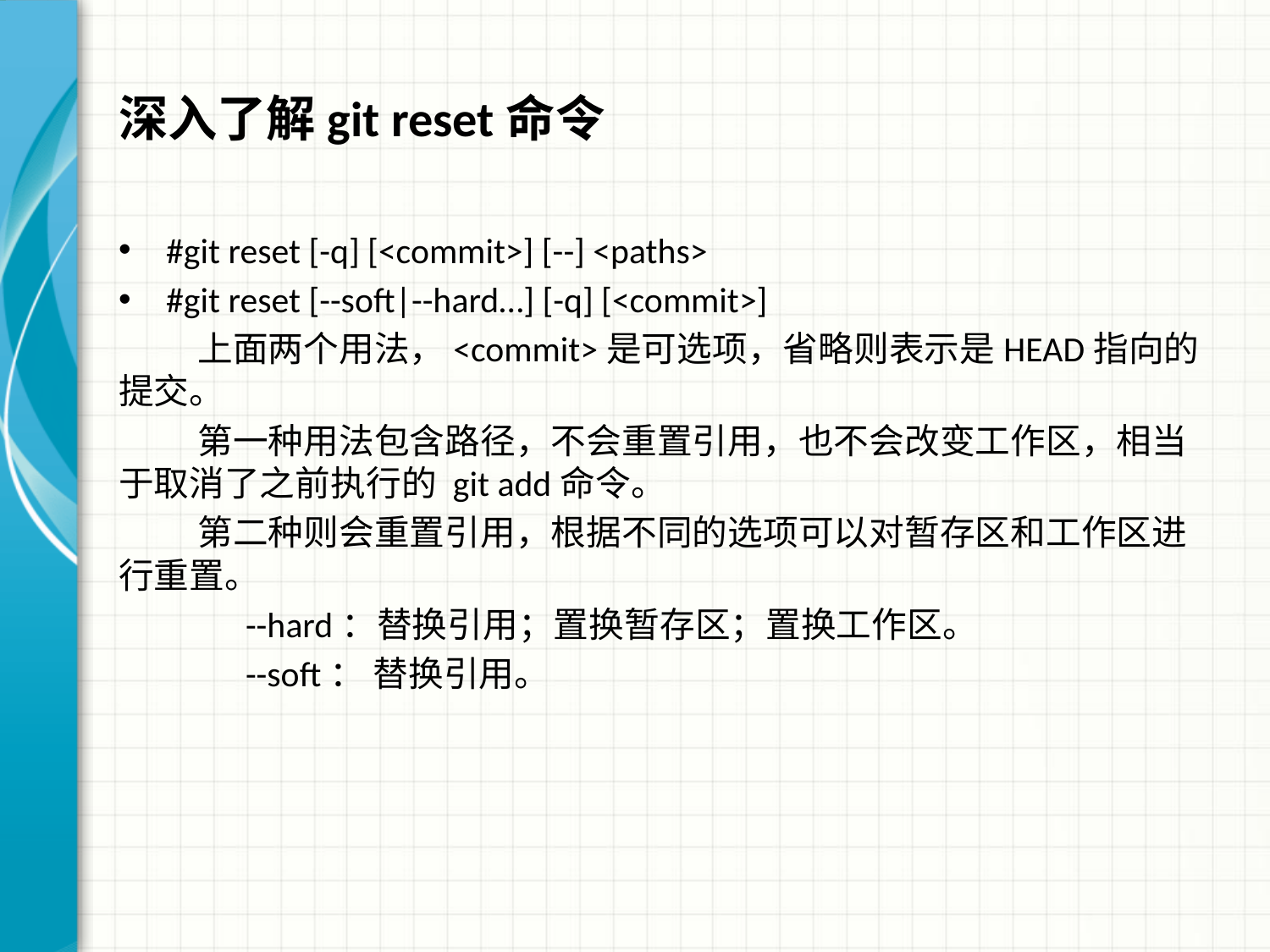

# 深入了解git reset命令
#git reset [-q] [<commit>] [--] <paths>
#git reset [--soft|--hard…] [-q] [<commit>]
         上面两个用法，<commit>是可选项，省略则表示是HEAD指向的提交。
         第一种用法包含路径，不会重置引用，也不会改变工作区，相当于取消了之前执行的 git add命令。
         第二种则会重置引用，根据不同的选项可以对暂存区和工作区进行重置。
	--hard：替换引用；置换暂存区；置换工作区。
	--soft： 替换引用。